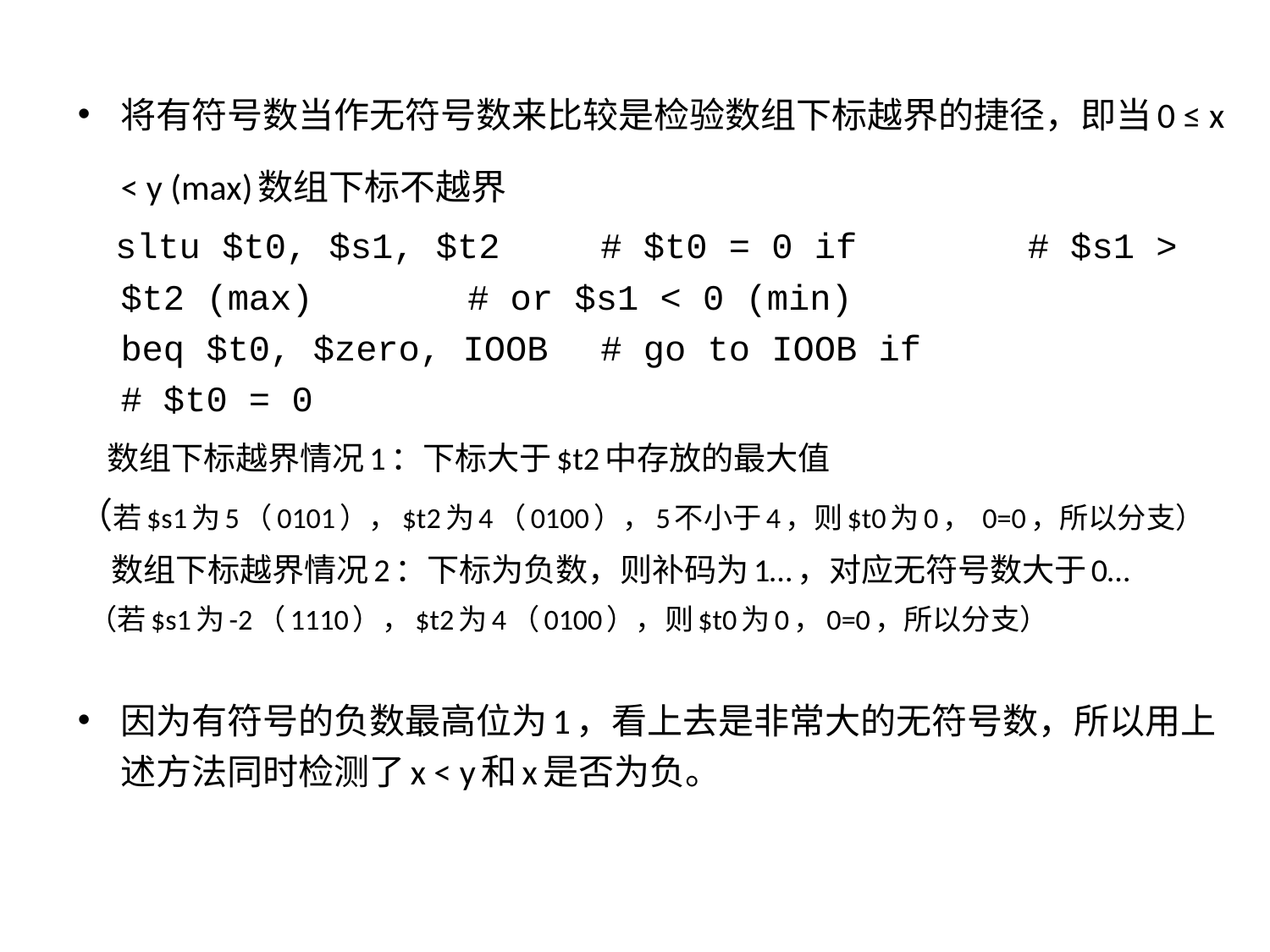

将有符号数当作无符号数来比较是检验数组下标越界的捷径，即当0 ≤ x < y (max)数组下标不越界
   sltu $t0, $s1, $t2 	# $t0 = 0 if 						     # $s1 > $t2 (max)					     # or $s1 < 0 (min)
beq $t0, $zero, IOOB	# go to IOOB if				          # $t0 = 0
   数组下标越界情况1：下标大于$t2中存放的最大值
（若$s1为5（0101），$t2为4（0100），5不小于4，则$t0为0， 0=0，所以分支）
    数组下标越界情况2：下标为负数，则补码为1…，对应无符号数大于0…
 （若$s1为-2（1110），$t2为4（0100），则$t0为0，0=0，所以分支）

因为有符号的负数最高位为1，看上去是非常大的无符号数，所以用上述方法同时检测了x < y和x是否为负。